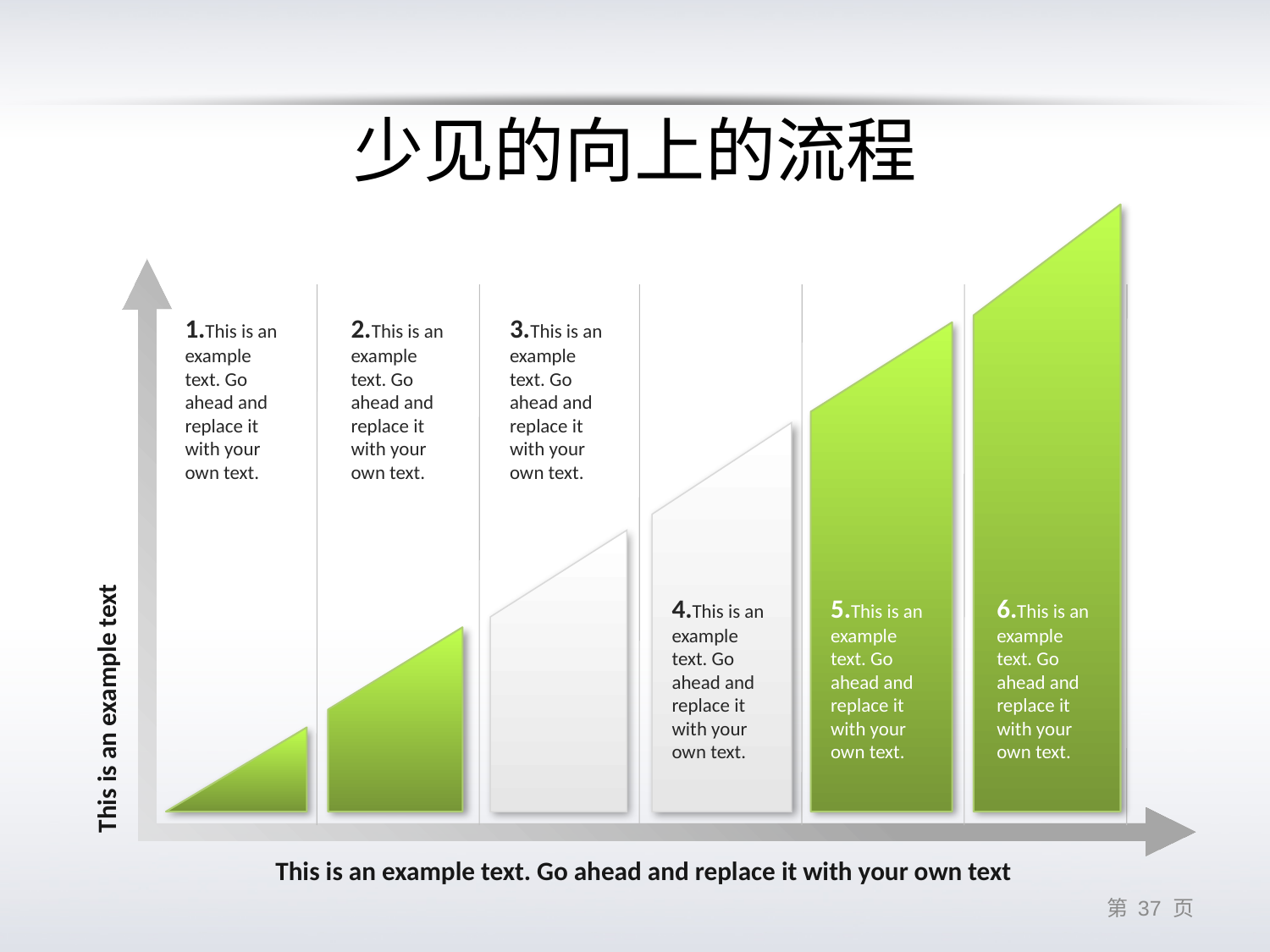

# 少见的向上的流程

This is an example text
This is an example text. Go ahead and replace it with your own text
1.This is an example text. Go ahead and replace it with your own text.
2.This is an example text. Go ahead and replace it with your own text.
3.This is an example text. Go ahead and replace it with your own text.

4.This is an example text. Go ahead and replace it with your own text.
5.This is an example text. Go ahead and replace it with your own text.
6.This is an example text. Go ahead and replace it with your own text.

第 37 页